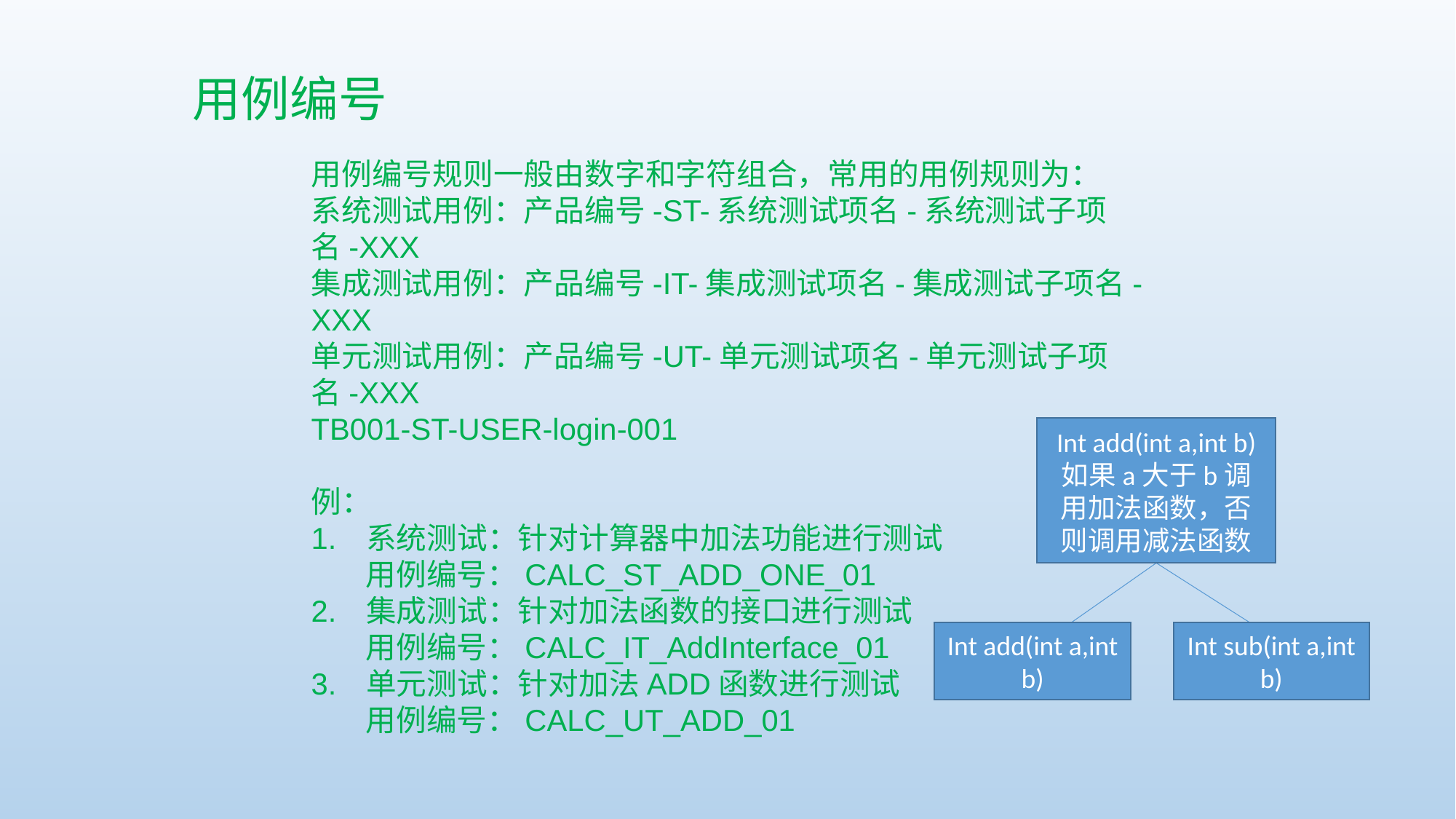

用例编号
用例编号规则一般由数字和字符组合，常用的用例规则为：
系统测试用例：产品编号-ST-系统测试项名-系统测试子项名-XXX
集成测试用例：产品编号-IT-集成测试项名-集成测试子项名-XXX
单元测试用例：产品编号-UT-单元测试项名-单元测试子项名-XXX
TB001-ST-USER-login-001

例：
 系统测试：针对计算器中加法功能进行测试
用例编号：CALC_ST_ADD_ONE_01
 集成测试：针对加法函数的接口进行测试
用例编号：CALC_IT_AddInterface_01
 单元测试：针对加法ADD函数进行测试
用例编号：CALC_UT_ADD_01

Int add(int a,int b)
如果a大于b调用加法函数，否则调用减法函数

Int add(int a,int b)
Int sub(int a,int b)